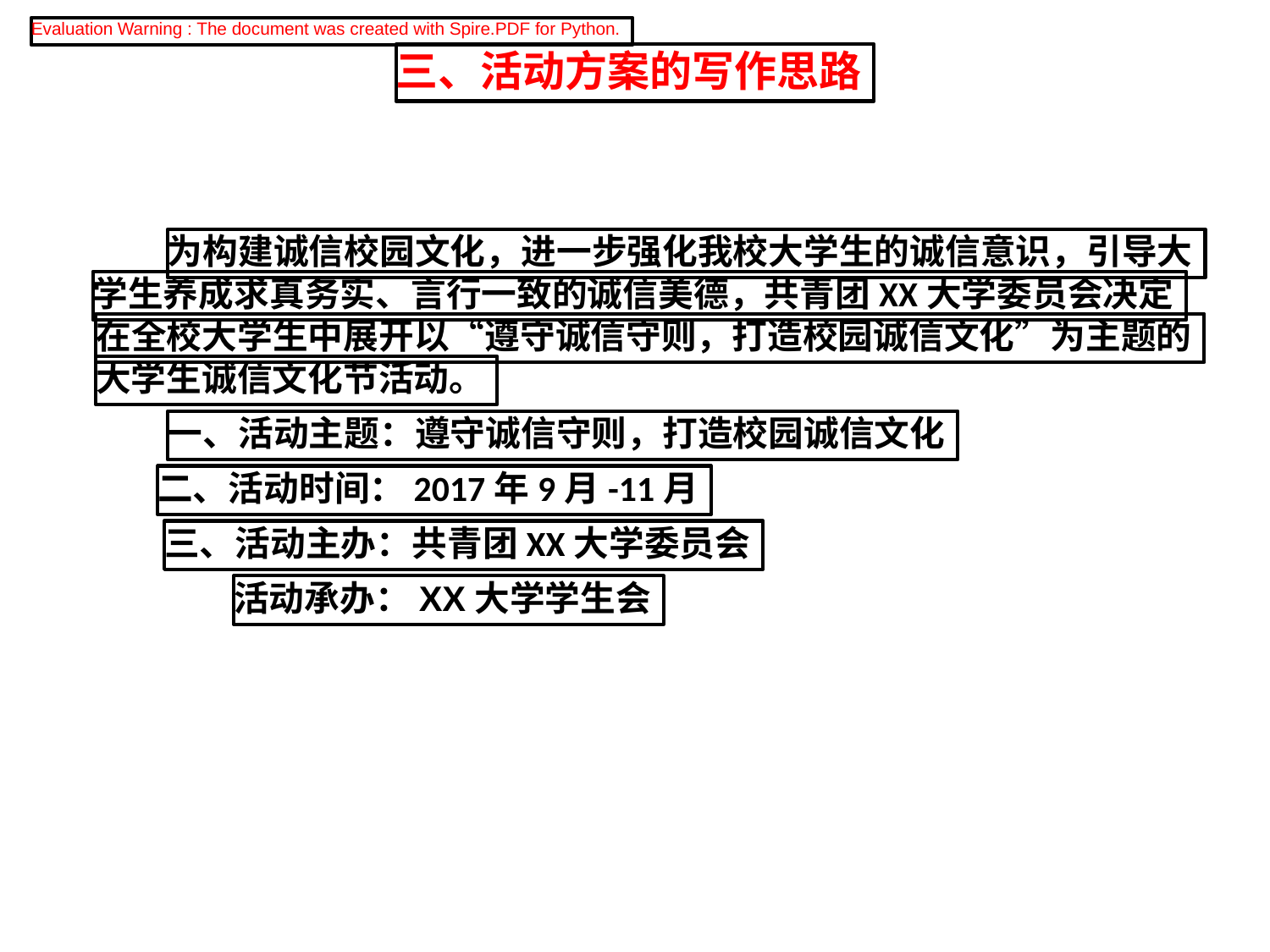

Evaluation Warning : The document was created with Spire.PDF for Python.
三、活动方案的写作思路
为构建诚信校园文化，进一步强化我校大学生的诚信意识，引导大
学生养成求真务实、言行一致的诚信美德，共青团XX大学委员会决定
在全校大学生中展开以“遵守诚信守则，打造校园诚信文化”为主题的
大学生诚信文化节活动。
一、活动主题：遵守诚信守则，打造校园诚信文化
二、活动时间：2017年9月-11月
三、活动主办：共青团XX大学委员会
活动承办：XX大学学生会